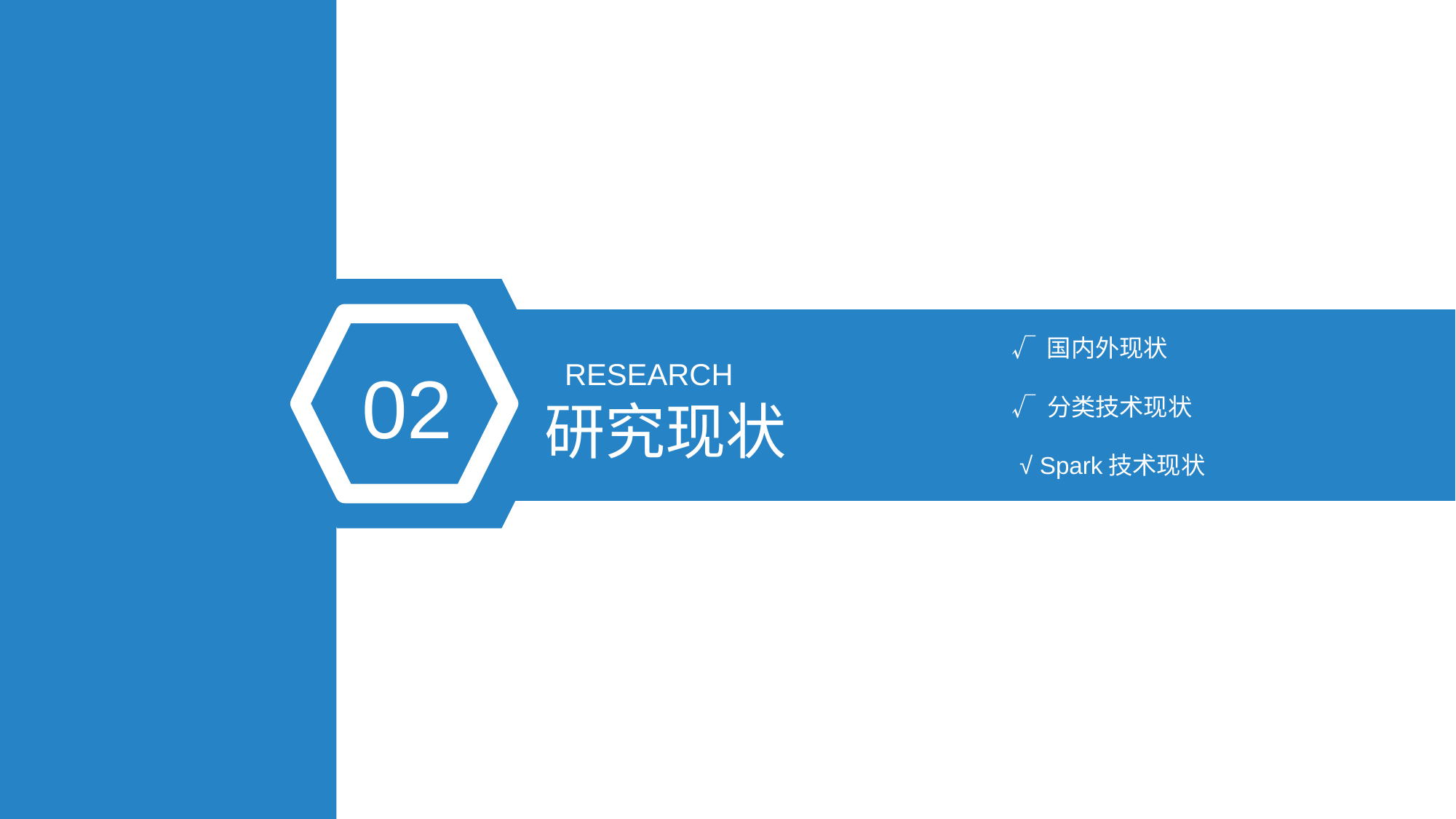

02
√ 国内外现状
RESEARCH
√ 分类技术现状
研究现状
√ Spark技术现状